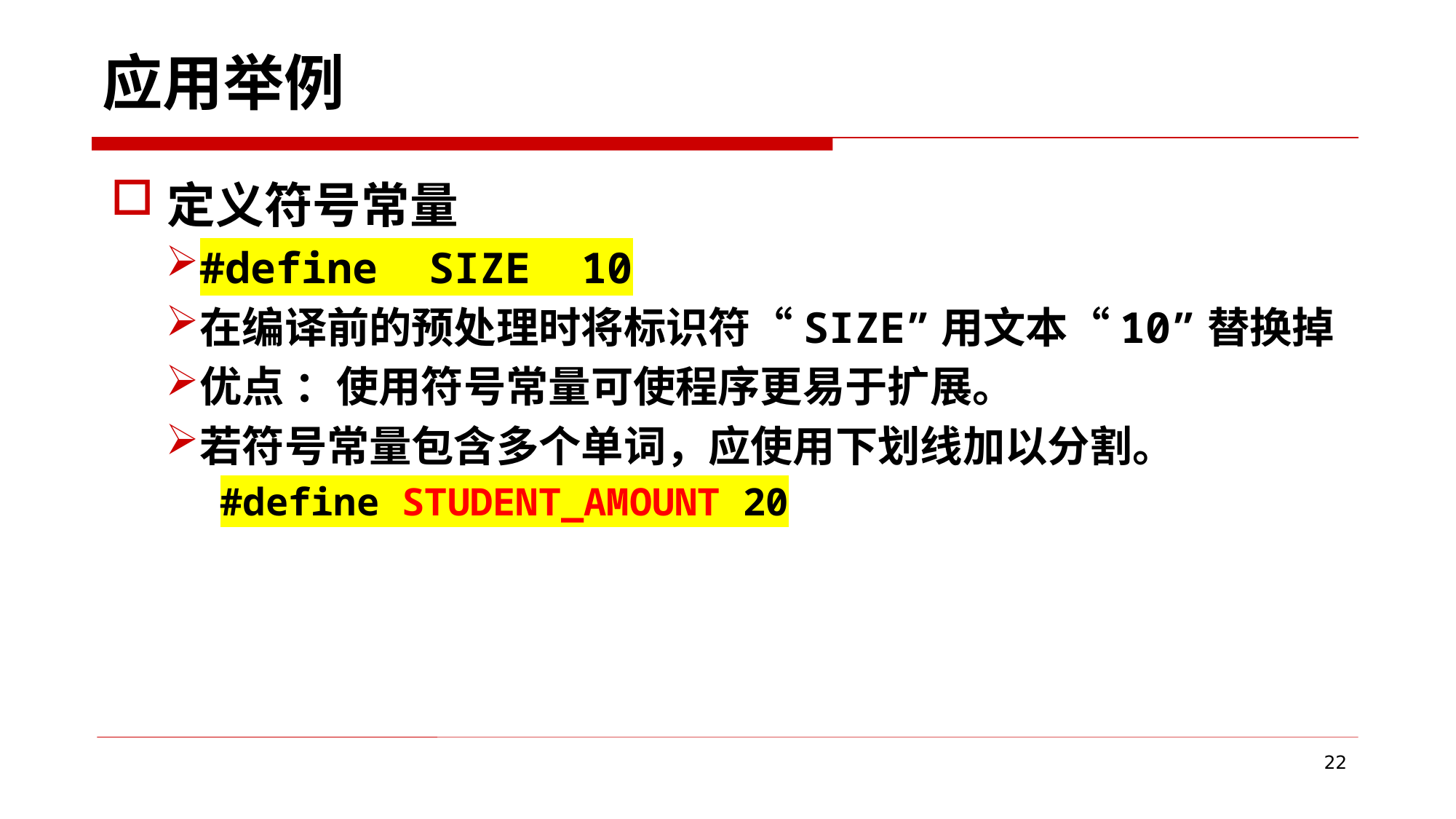

应用举例
定义符号常量
#define  SIZE  10
在编译前的预处理时将标识符“SIZE”用文本“10”替换掉
优点 ：使用符号常量可使程序更易于扩展。
若符号常量包含多个单词，应使用下划线加以分割。
#define STUDENT_AMOUNT 20
22